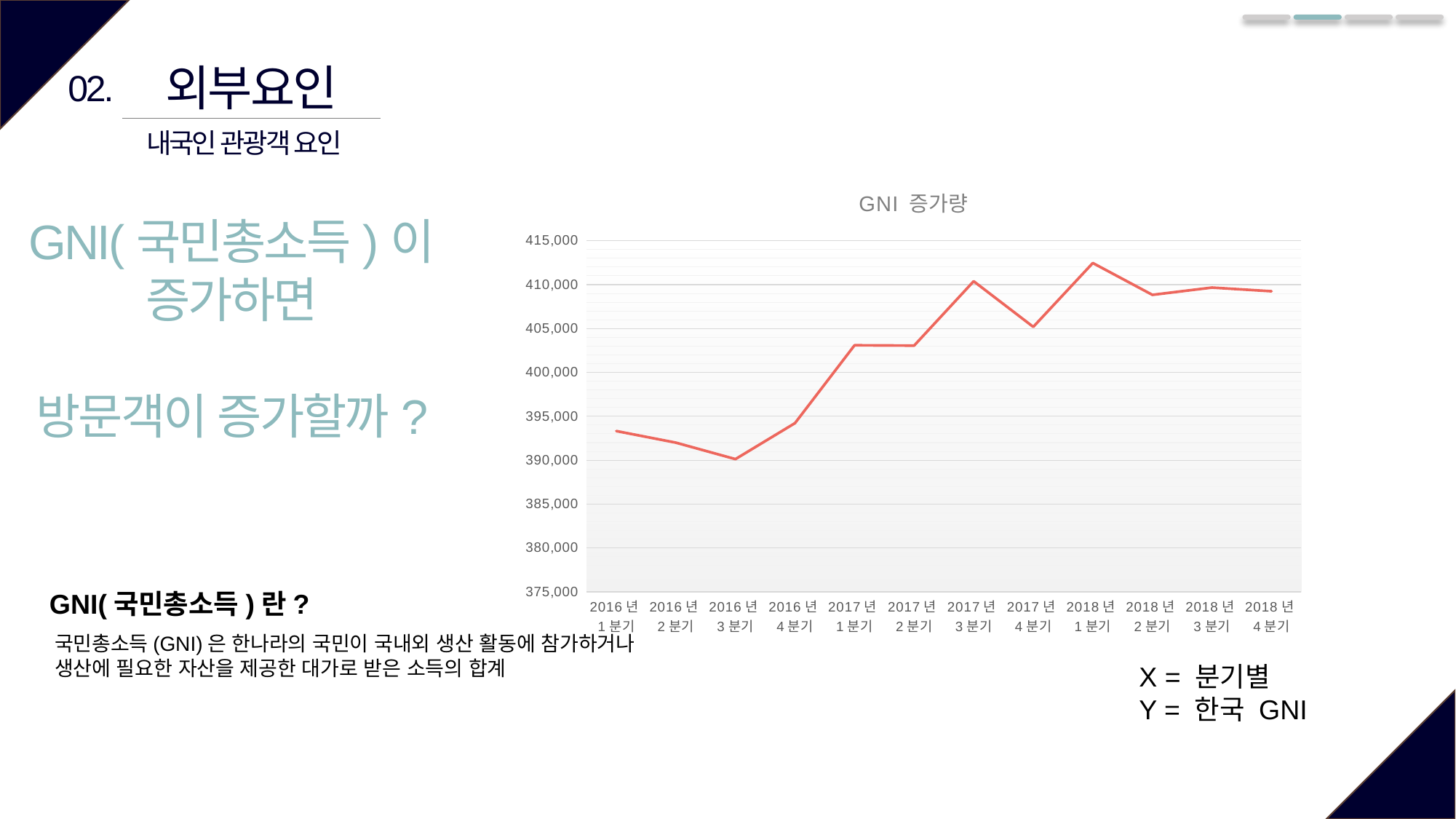

외부요인
02.
내국인 관광객 요인

### Chart: GNI 증가량

| Category | GNI |
|---|---|
| 2016년1분기 | 393320.2 |
| 2016년2분기 | 391996.0 |
| 2016년3분기 | 390124.3 |
| 2016년4분기 | 394219.6 |
| 2017년1분기 | 403093.4 |
| 2017년2분기 | 403055.6 |
| 2017년3분기 | 410385.9 |
| 2017년4분기 | 405189.3 |
| 2018년1분기 | 412463.0 |
| 2018년2분기 | 408839.7 |
| 2018년3분기 | 409664.1 |
| 2018년4분기 | 409242.1 |
GNI(국민총소득)이
증가하면

방문객이 증가할까?
GNI(국민총소득)란?
국민총소득(GNI)은 한나라의 국민이 국내외 생산 활동에 참가하거나
생산에 필요한 자산을 제공한 대가로 받은 소득의 합계
X = 분기별
Y = 한국 GNI